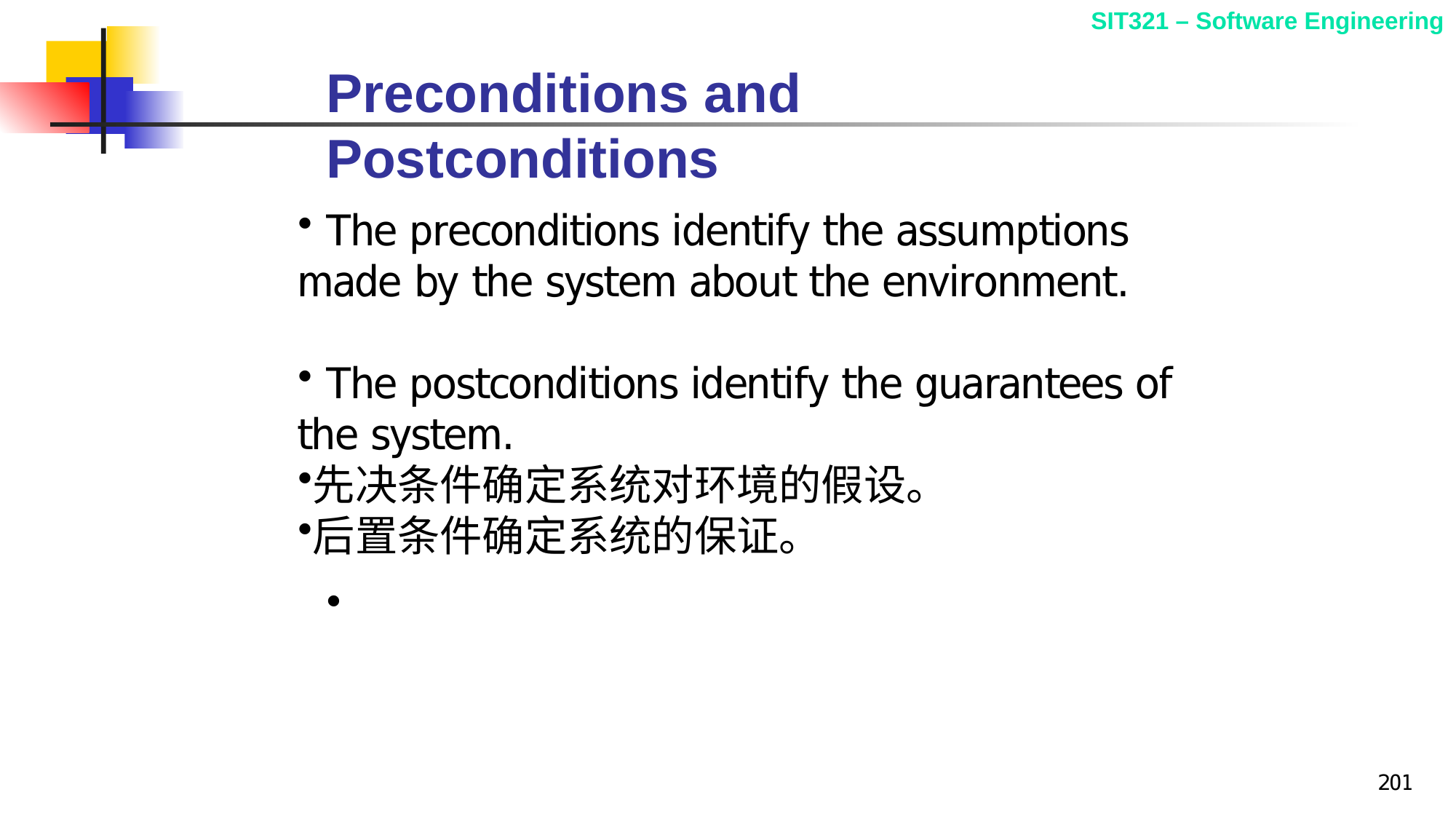

# Preconditions and Postconditions
 The preconditions identify the assumptions made by the system about the environment.

 The postconditions identify the guarantees of the system.
先决条件确定系统对环境的假设。
后置条件确定系统的保证。

201